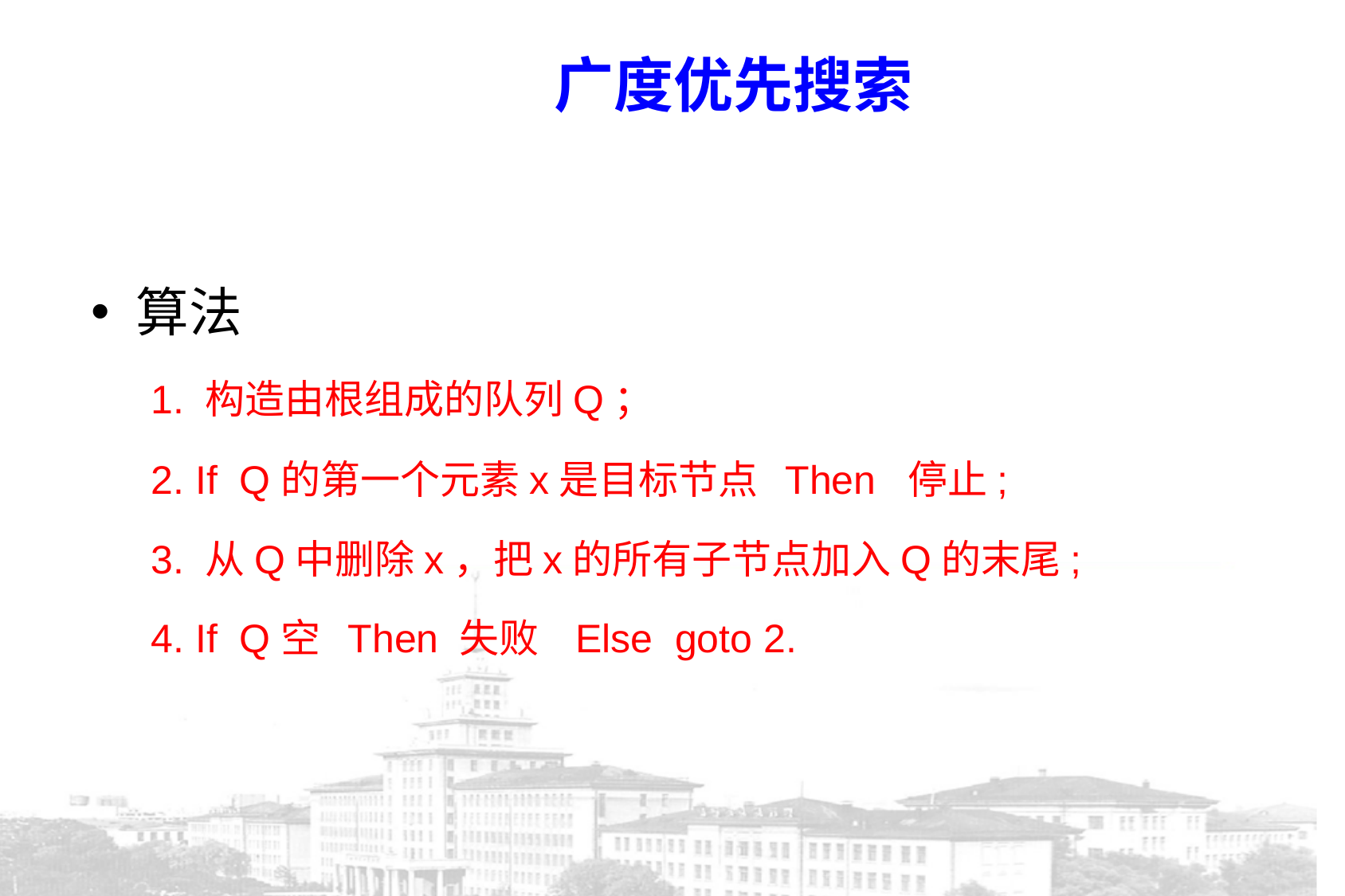

广度优先搜索
算法
1. 构造由根组成的队列Q；
2. If  Q的第一个元素x是目标节点  Then  停止;
3. 从Q中删除x，把x的所有子节点加入Q的末尾;
4. If  Q空  Then 失败   Else  goto 2.